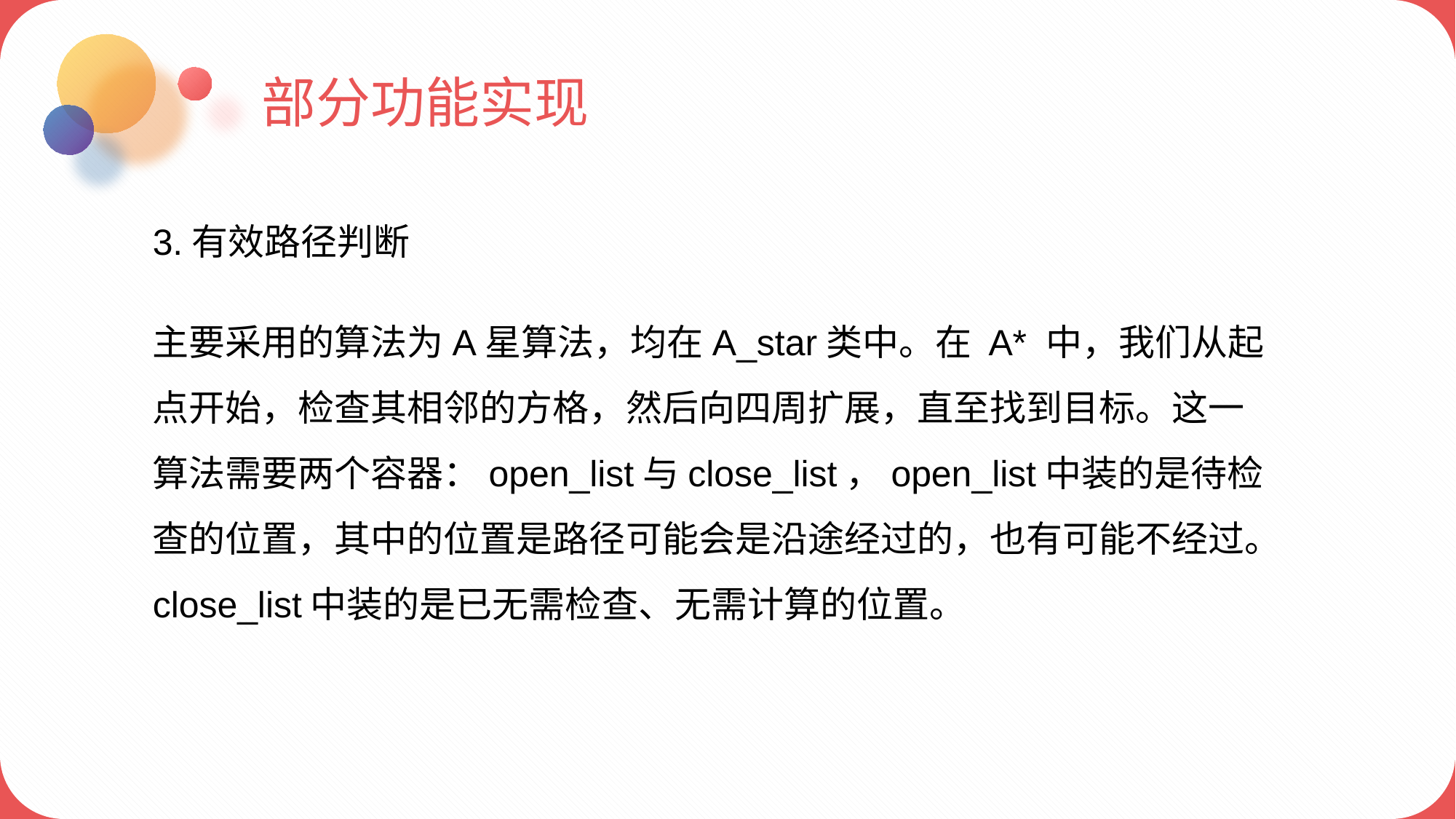

部分功能实现
3.有效路径判断
主要采用的算法为A星算法，均在A_star类中。在 A* 中，我们从起点开始，检查其相邻的方格，然后向四周扩展，直至找到目标。这一算法需要两个容器：open_list与close_list，open_list中装的是待检查的位置，其中的位置是路径可能会是沿途经过的，也有可能不经过。close_list中装的是已无需检查、无需计算的位置。